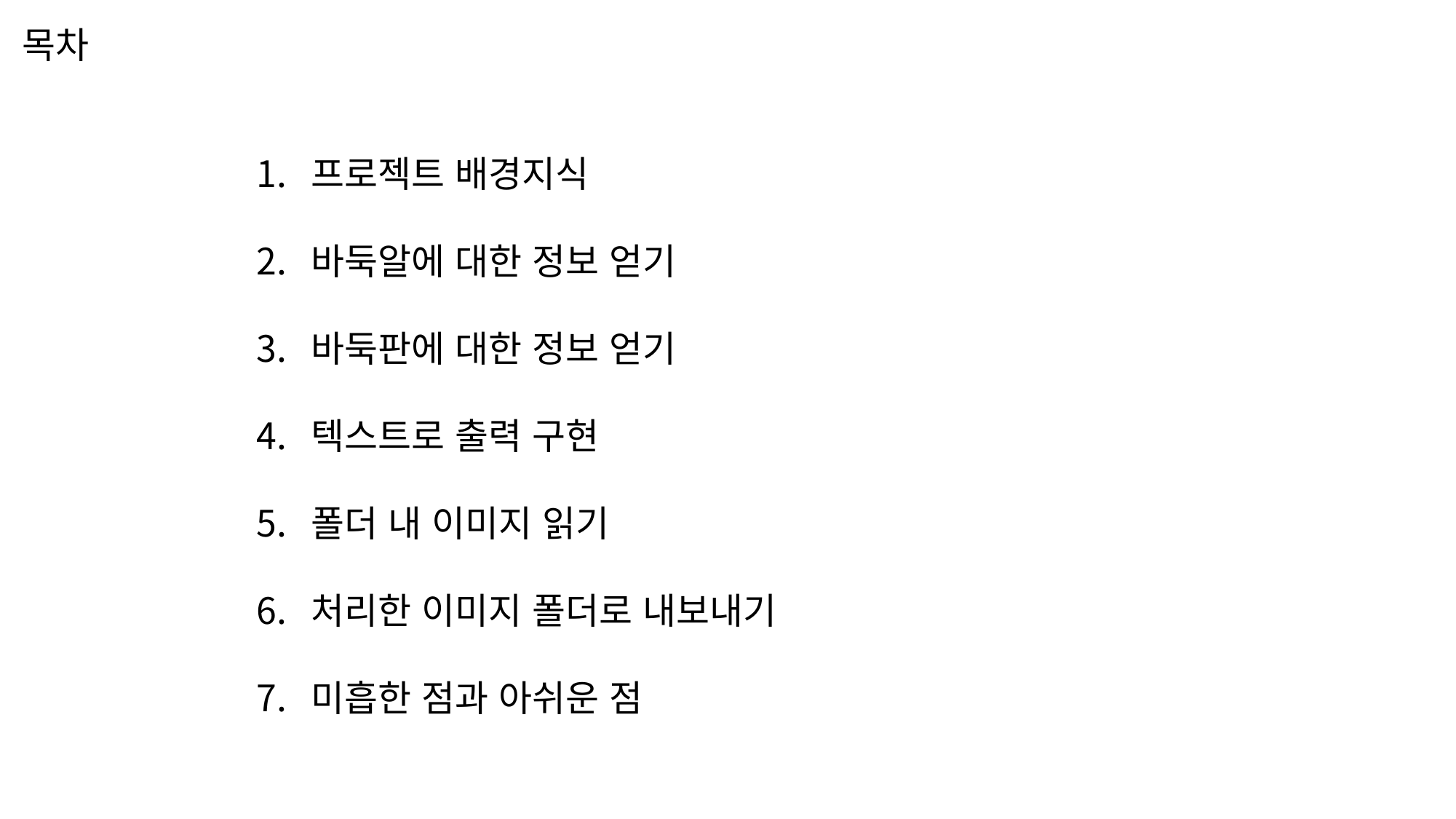

# 목차
프로젝트 배경지식
바둑알에 대한 정보 얻기
바둑판에 대한 정보 얻기
텍스트로 출력 구현
폴더 내 이미지 읽기
처리한 이미지 폴더로 내보내기
미흡한 점과 아쉬운 점